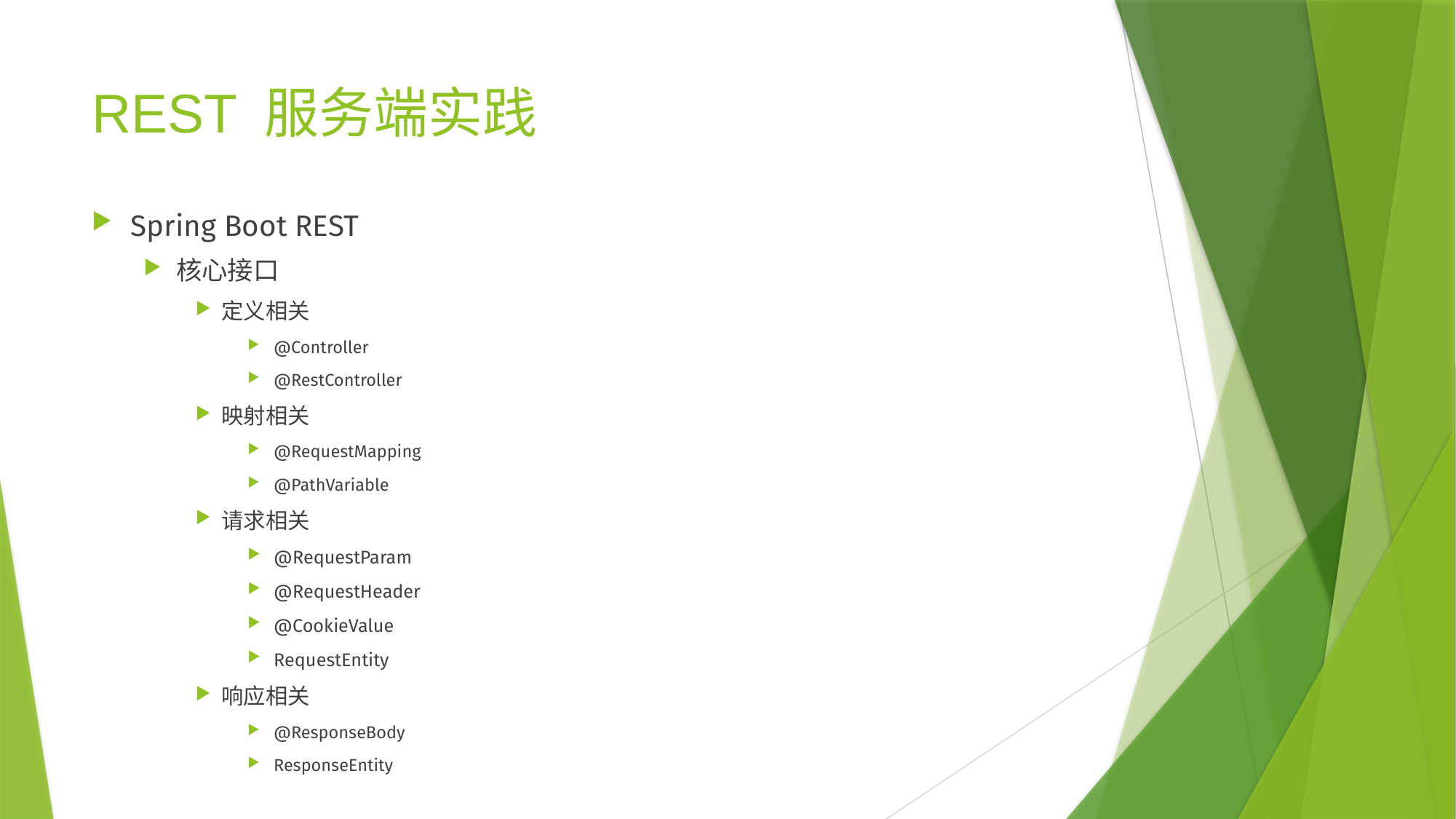

# REST 服务端实践
Spring Boot REST
核心接口
定义相关
@Controller
@RestController
映射相关
@RequestMapping
@PathVariable
请求相关
@RequestParam
@RequestHeader
@CookieValue
RequestEntity
响应相关
@ResponseBody
ResponseEntity